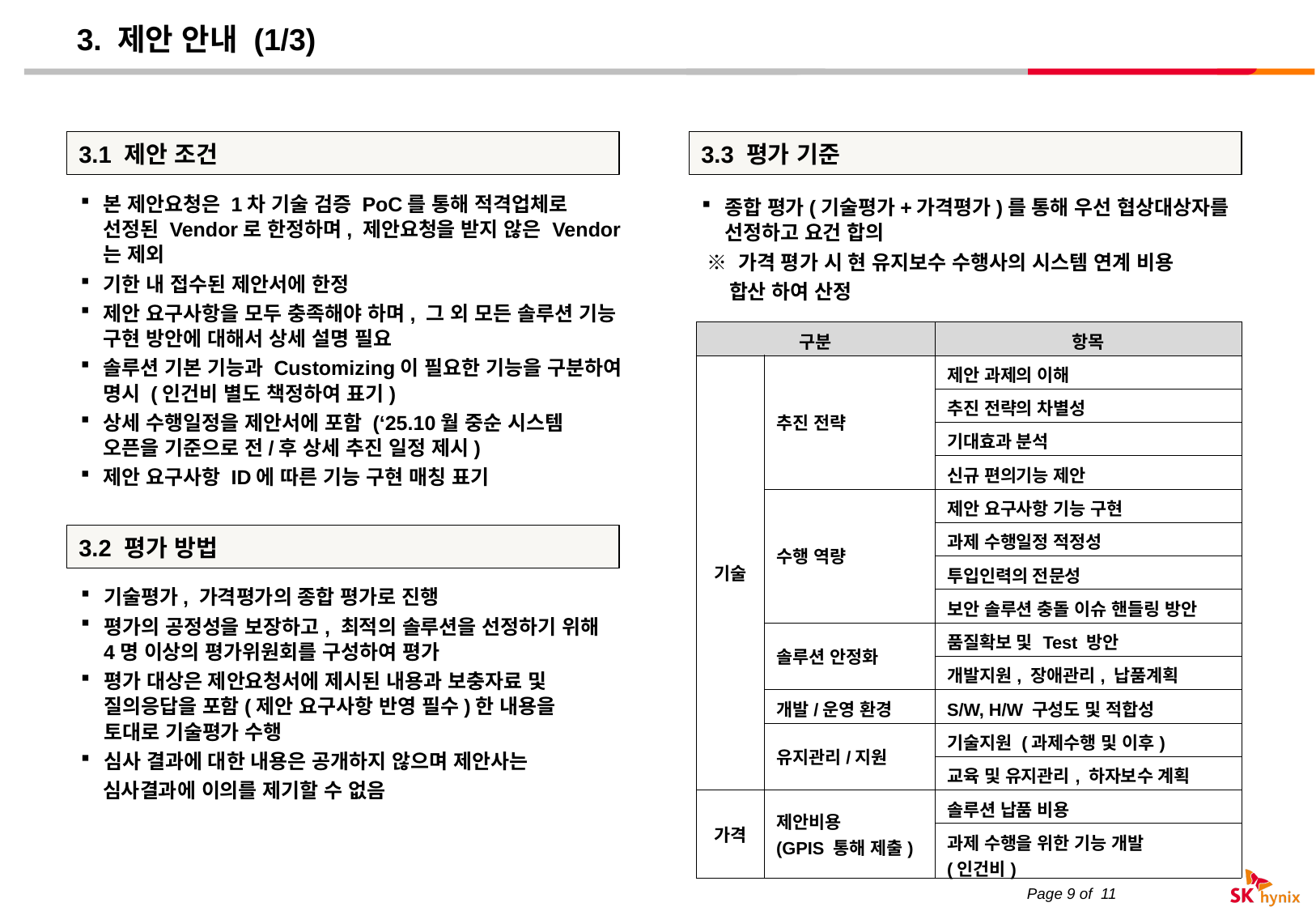

# 3. 제안 안내 (1/3)
3.1 제안 조건
3.3 평가 기준
본 제안요청은 1차 기술 검증 PoC를 통해 적격업체로 선정된 Vendor로 한정하며, 제안요청을 받지 않은 Vendor는 제외
기한 내 접수된 제안서에 한정
제안 요구사항을 모두 충족해야 하며, 그 외 모든 솔루션 기능 구현 방안에 대해서 상세 설명 필요
솔루션 기본 기능과 Customizing이 필요한 기능을 구분하여 명시 (인건비 별도 책정하여 표기)
상세 수행일정을 제안서에 포함 (‘25.10월 중순 시스템 오픈을 기준으로 전/후 상세 추진 일정 제시)
제안 요구사항 ID에 따른 기능 구현 매칭 표기
종합 평가(기술평가+가격평가)를 통해 우선 협상대상자를 선정하고 요건 합의
 ※ 가격 평가 시 현 유지보수 수행사의 시스템 연계 비용
    합산 하여 산정
| 구분 |  | 항목 |
| --- | --- | --- |
| 기술 | 추진 전략 | 제안 과제의 이해 |
|  |  | 추진 전략의 차별성 |
|  |  | 기대효과 분석 |
|  |  | 신규 편의기능 제안 |
|  | 수행 역량 | 제안 요구사항 기능 구현 |
|  |  | 과제 수행일정 적정성 |
|  |  | 투입인력의 전문성 |
|  |  | 보안 솔루션 충돌 이슈 핸들링 방안 |
|  | 솔루션 안정화 | 품질확보 및 Test 방안 |
|  |  | 개발지원, 장애관리, 납품계획 |
|  | 개발/운영 환경 | S/W, H/W 구성도 및 적합성 |
|  | 유지관리/지원 | 기술지원 (과제수행 및 이후) |
|  |  | 교육 및 유지관리, 하자보수 계획 |
| 가격 | 제안비용 (GPIS 통해 제출) | 솔루션 납품 비용 |
|  |  | 과제 수행을 위한 기능 개발 (인건비) |
3.2 평가 방법
기술평가, 가격평가의 종합 평가로 진행
평가의 공정성을 보장하고, 최적의 솔루션을 선정하기 위해 4명 이상의 평가위원회를 구성하여 평가
평가 대상은 제안요청서에 제시된 내용과 보충자료 및 질의응답을 포함(제안 요구사항 반영 필수)한 내용을 토대로 기술평가 수행
심사 결과에 대한 내용은 공개하지 않으며 제안사는
   심사결과에 이의를 제기할 수 없음